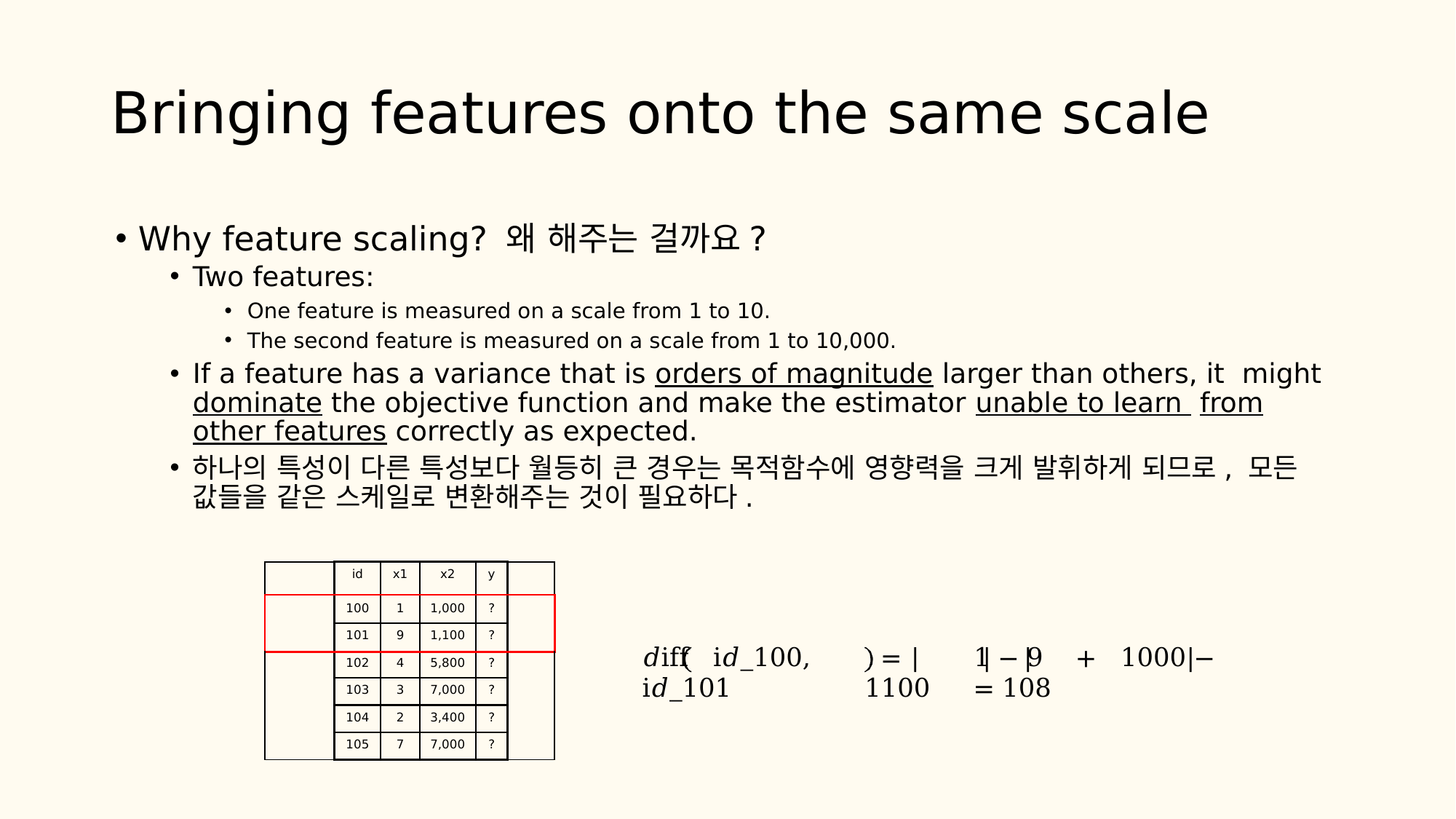

# Bringing features onto the same scale
Why feature scaling? 왜 해주는 걸까요?
Two features:
One feature is measured on a scale from 1 to 10.
The second feature is measured on a scale from 1 to 10,000.
If a feature has a variance that is orders of magnitude larger than others, it  might dominate the objective function and make the estimator unable to learn  from other features correctly as expected.
하나의 특성이 다른 특성보다 월등히 큰 경우는 목적함수에 영향력을 크게 발휘하게 되므로, 모든 값들을 같은 스케일로 변환해주는 것이 필요하다.
|  | id | x1 | x2 | y |  |
| --- | --- | --- | --- | --- | --- |
|  | 100 | 1 | 1,000 | ? |  |
|  | 101 | 9 | 1,100 | ? |  |
|  | 102 | 4 | 5,800 | ? |  |
|  | 103 | 3 | 7,000 | ? |  |
|  | 104 | 2 | 3,400 | ? |  |
|  | 105 | 7 | 7,000 | ? |  |
𝑑iff   i𝑑_100, i𝑑_101
  =	1 − 9    +   1000 − 1100	= 108